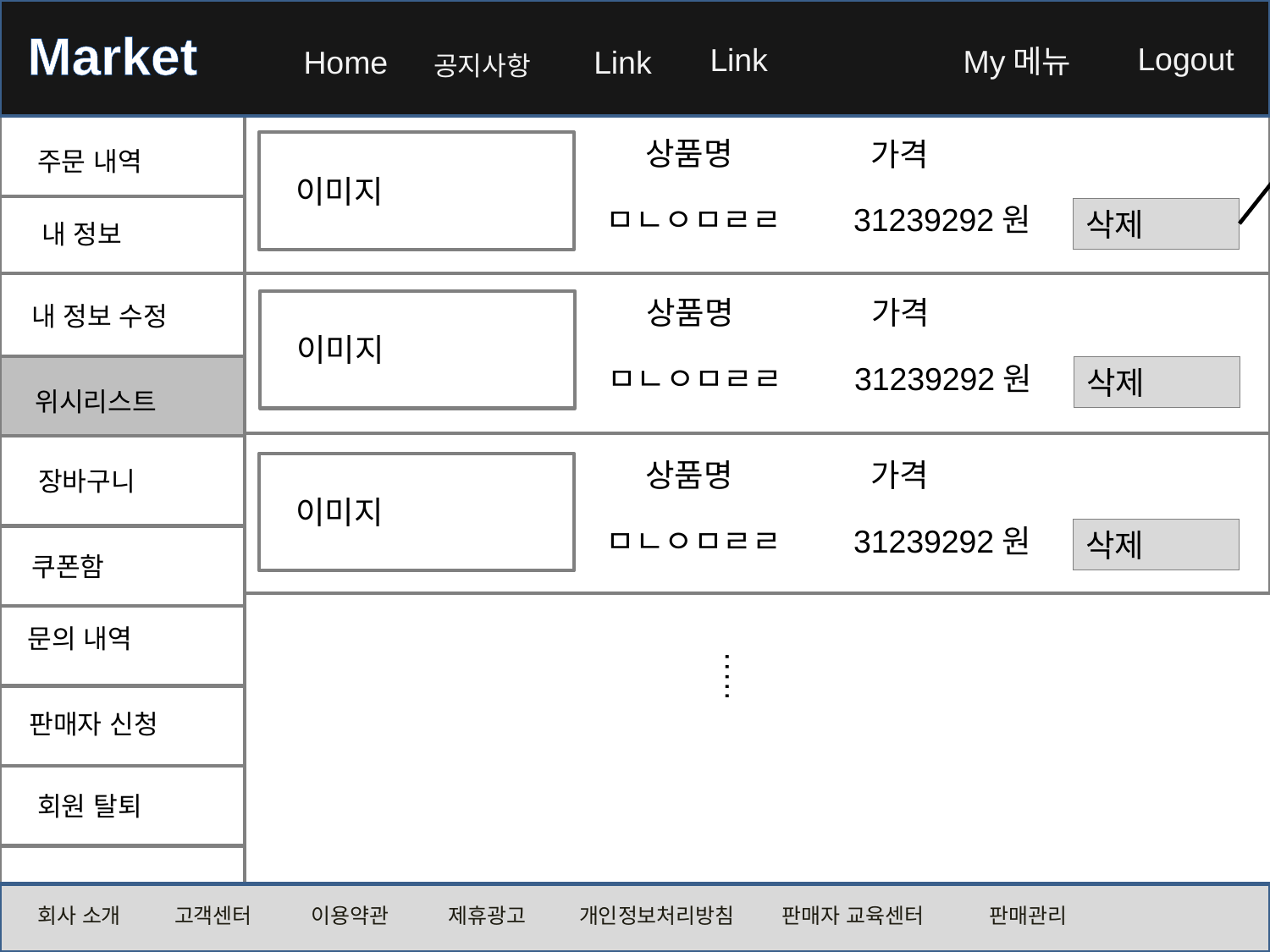

Market
Logout
Link
My메뉴
Home
Link
공지사항
위시리스트 클릭 시
클릭 시
위시리스트 삭제 후
위시리스트 페이지 유지

상품명
가격
ㅁㄴㅇㅁㄹㄹ
31239292원
삭제

이미지
주문 내역

내 정보

상품명
가격
ㅁㄴㅇㅁㄹㄹ
31239292원
삭제

이미지
내 정보 수정

위시리스트

상품명
가격
ㅁㄴㅇㅁㄹㄹ
31239292원
삭제

이미지
장바구니

쿠폰함

문의 내역
…..

판매자 신청

회원 탈퇴

회사 소개         고객센터          이용약관          제휴광고         개인정보처리방침        판매자 교육센터           판매관리